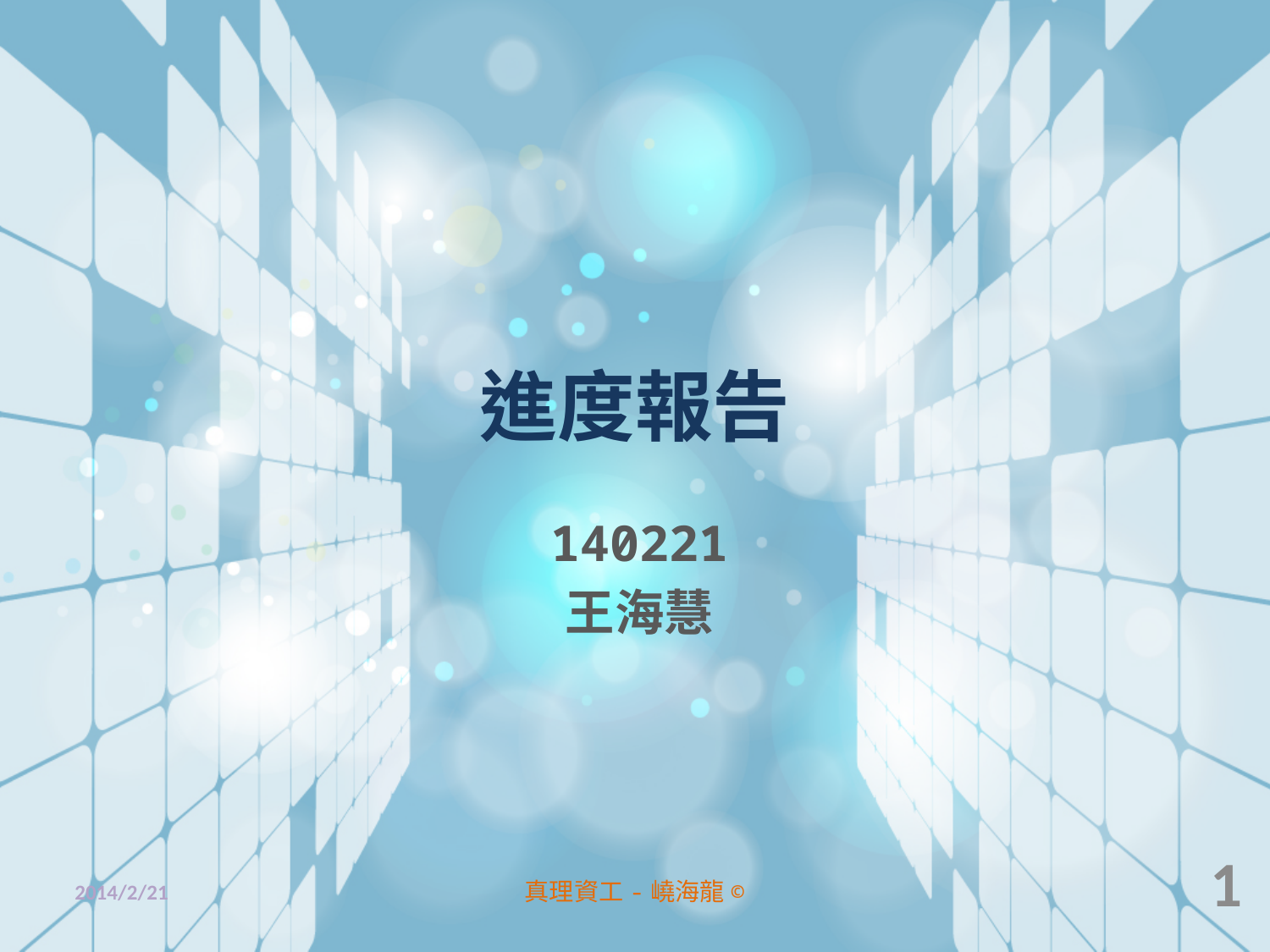

# 進度報告
140221
王海慧
1
2014/2/21
真理資工-嶢海龍©